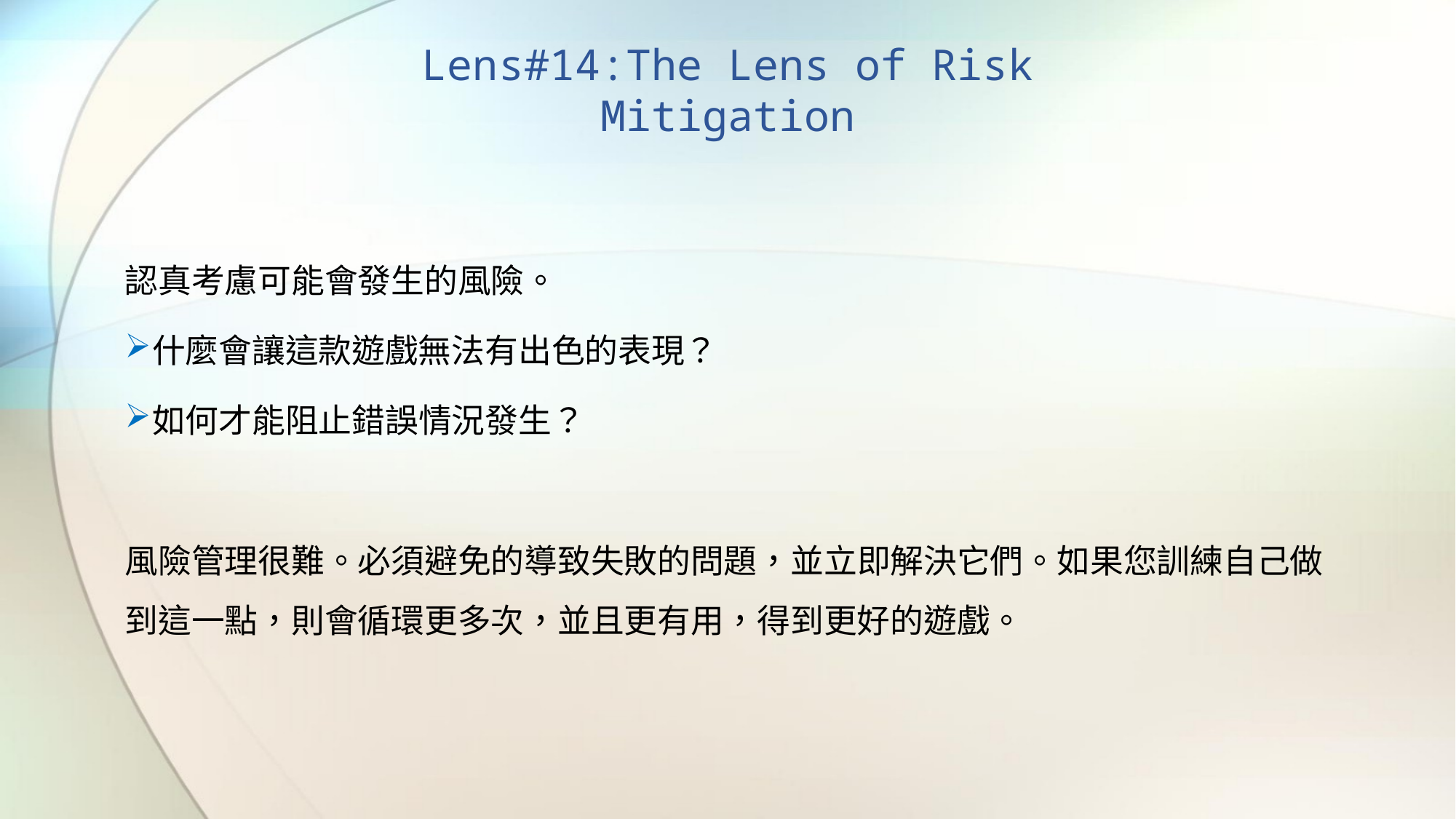

# Lens#14:The Lens of Risk Mitigation
認真考慮可能會發生的風險。
什麼會讓這款遊戲無法有出色的表現？
如何才能阻止錯誤情況發生？

風險管理很難。必須避免的導致失敗的問題，並立即解決它們。如果您訓練自己做到這一點，則會循環更多次，並且更有用，得到更好的遊戲。